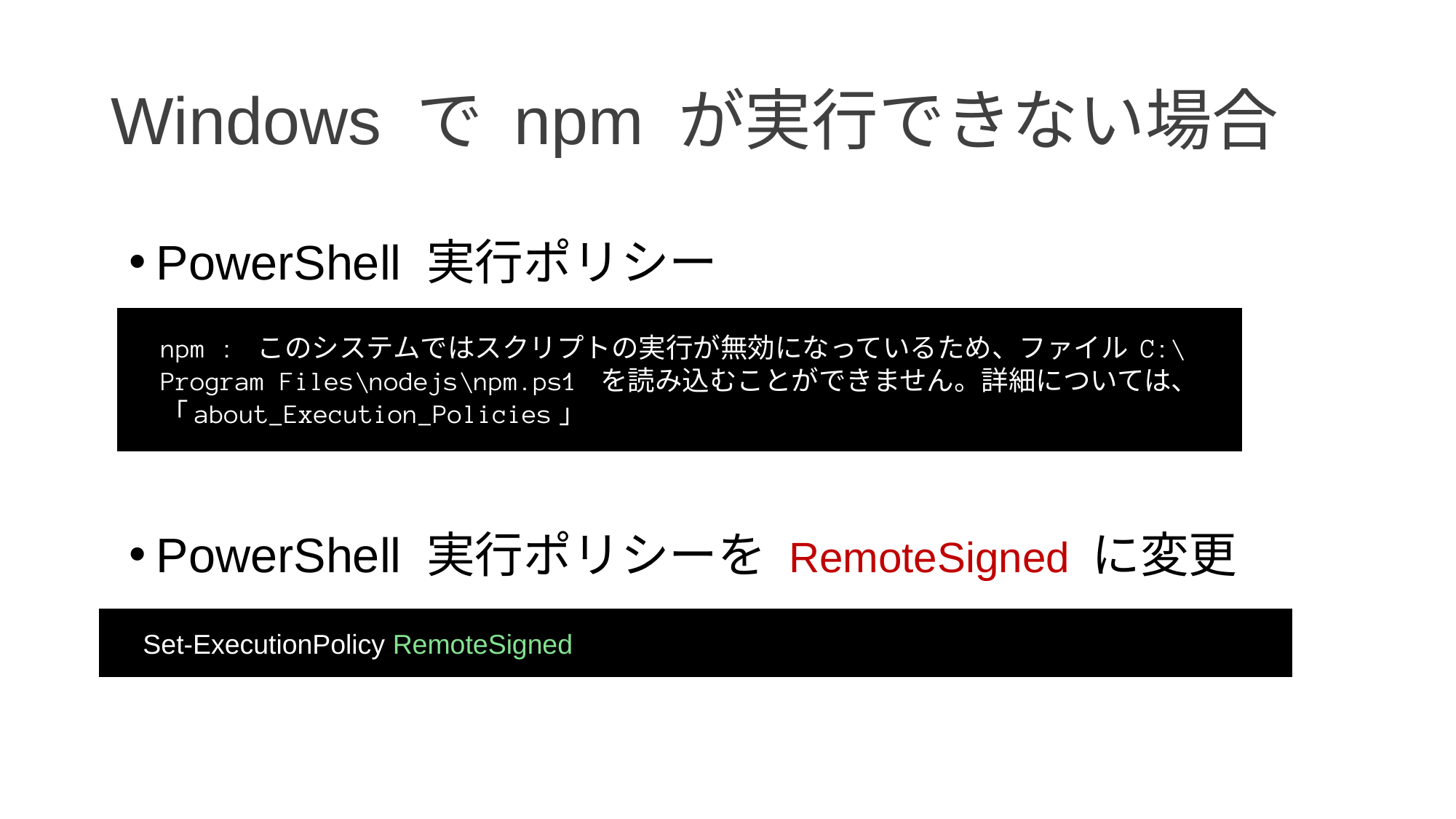

# Windows で npm が実行できない場合
PowerShell 実行ポリシー

npm : このシステムではスクリプトの実行が無効になっているため、ファイル C:\Program Files\nodejs\npm.ps1 を読み込むことができません。詳細については、「about_Execution_Policies」
PowerShell 実行ポリシーを RemoteSigned に変更
Set-ExecutionPolicy RemoteSigned